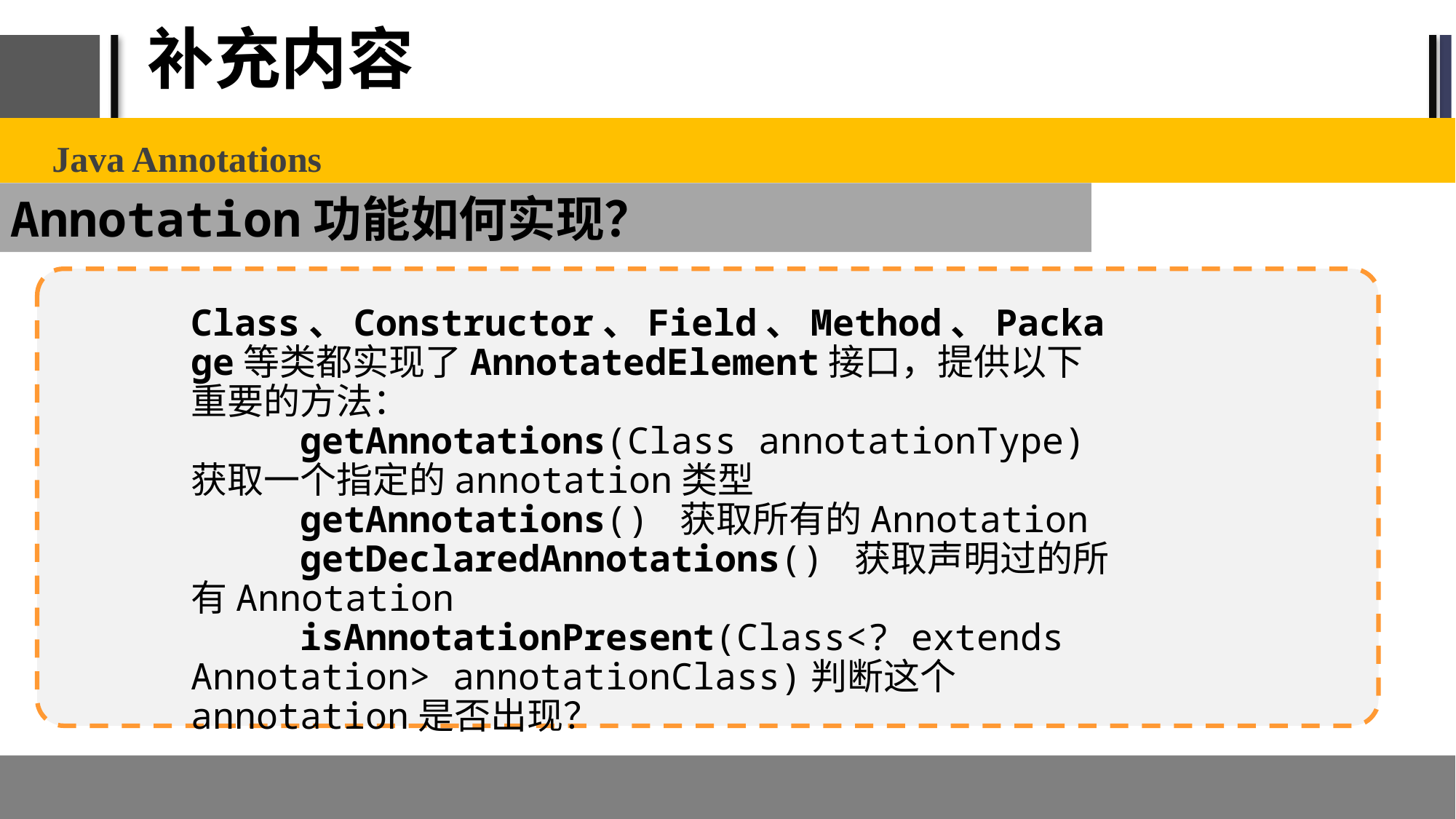

# 补充内容

Java Annotations
Annotation功能如何实现？

Class、Constructor、Field、Method、Package等类都实现了AnnotatedElement接口，提供以下重要的方法：
	getAnnotations(Class annotationType)获取一个指定的annotation类型
	getAnnotations() 获取所有的Annotation
	getDeclaredAnnotations() 获取声明过的所有Annotation
	isAnnotationPresent(Class<? extends Annotation> annotationClass)判断这个annotation是否出现？